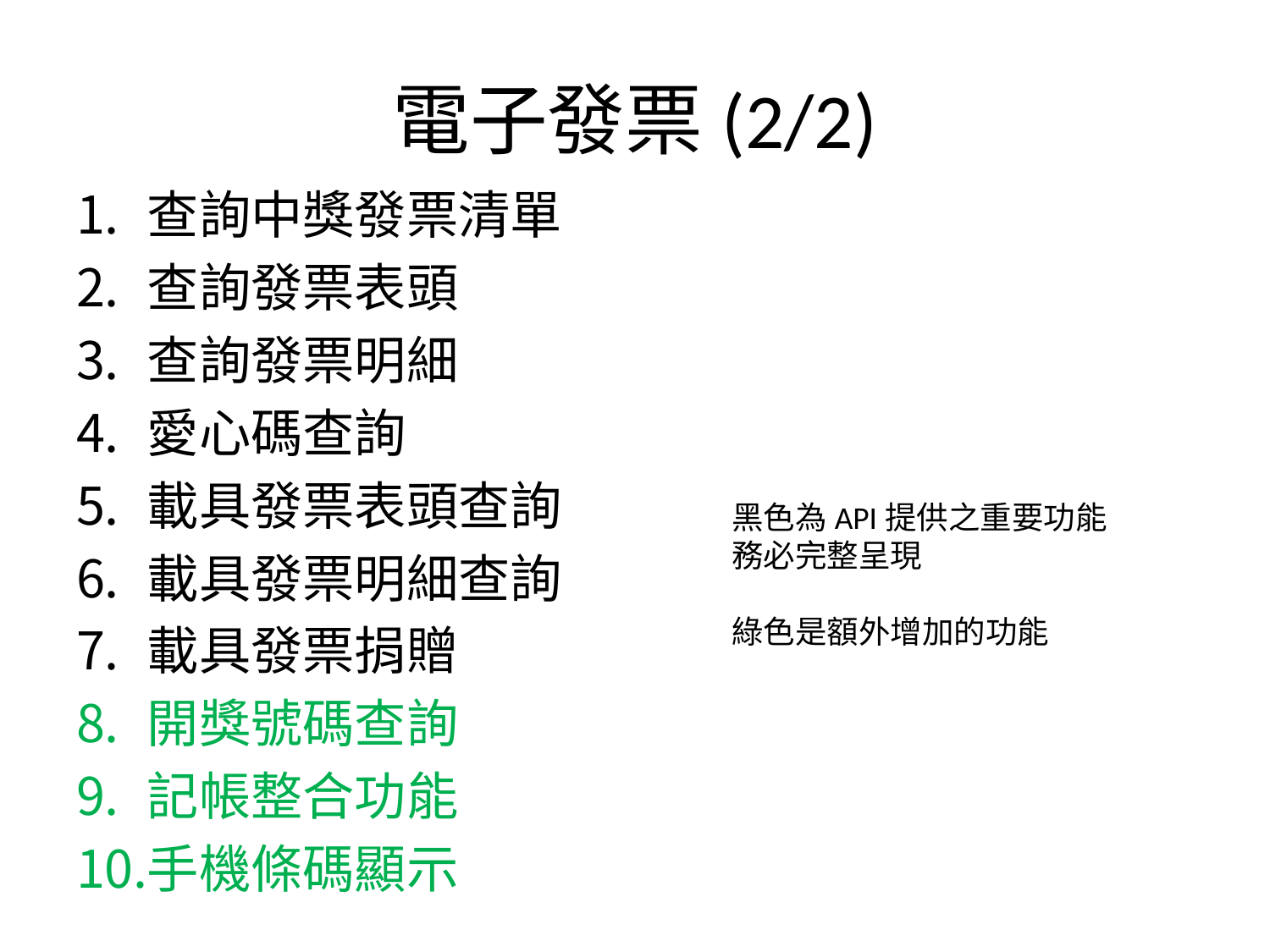

# 電子發票(2/2)
查詢中獎發票清單
查詢發票表頭
查詢發票明細
愛心碼查詢
載具發票表頭查詢
載具發票明細查詢
載具發票捐贈
開獎號碼查詢
記帳整合功能
手機條碼顯示
黑色為API提供之重要功能
務必完整呈現

綠色是額外增加的功能